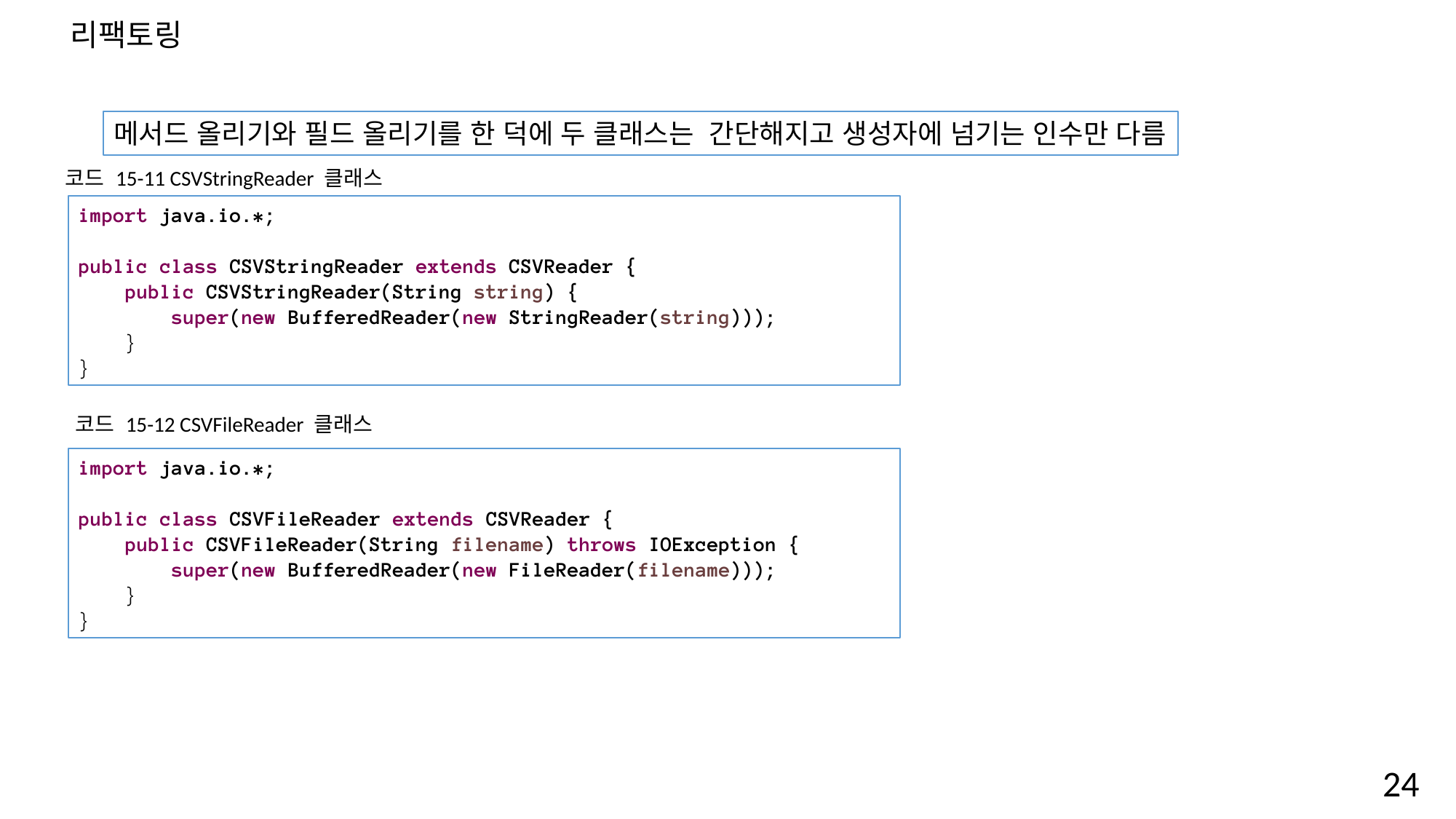

리팩토링
메서드 올리기와 필드 올리기를 한 덕에 두 클래스는  간단해지고 생성자에 넘기는 인수만 다름
코드 15-11 CSVStringReader 클래스
import java.io.*;

public class CSVStringReader extends CSVReader {
    public CSVStringReader(String string) {
        super(new BufferedReader(new StringReader(string)));
    }
}
코드 15-12 CSVFileReader 클래스
import java.io.*;

public class CSVFileReader extends CSVReader {
    public CSVFileReader(String filename) throws IOException {
        super(new BufferedReader(new FileReader(filename)));
    }
}
24